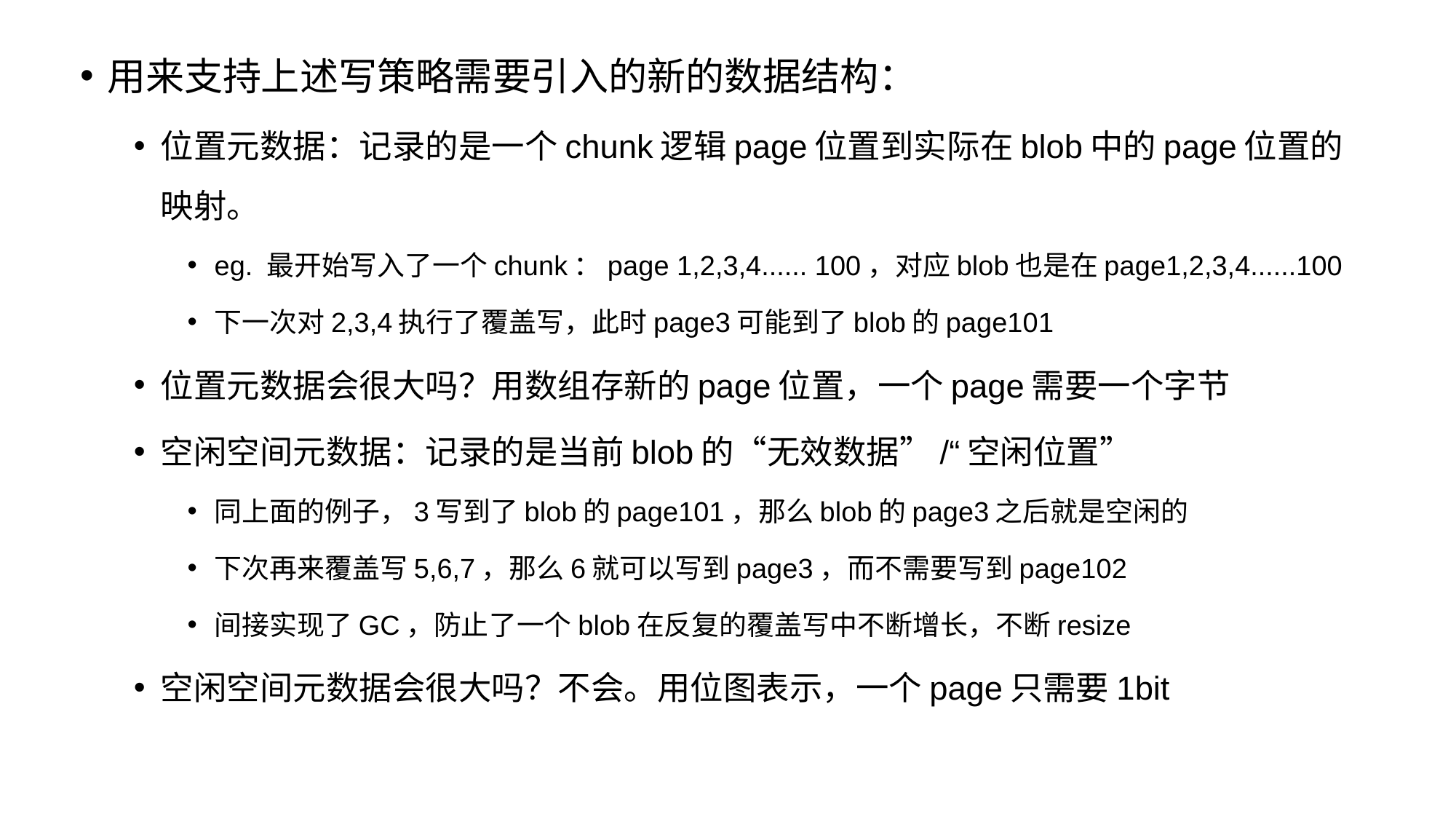

用来支持上述写策略需要引入的新的数据结构：
位置元数据：记录的是一个chunk逻辑page位置到实际在blob中的page位置的映射。
eg. 最开始写入了一个chunk：page 1,2,3,4...... 100，对应blob也是在page1,2,3,4......100
下一次对2,3,4执行了覆盖写，此时page3可能到了blob的page101
位置元数据会很大吗？用数组存新的page位置，一个page需要一个字节
空闲空间元数据：记录的是当前blob的“无效数据”/“空闲位置”
同上面的例子，3写到了blob的page101，那么blob的page3之后就是空闲的
下次再来覆盖写5,6,7，那么6就可以写到page3，而不需要写到page102
间接实现了GC，防止了一个blob在反复的覆盖写中不断增长，不断resize
空闲空间元数据会很大吗？不会。用位图表示，一个page只需要1bit